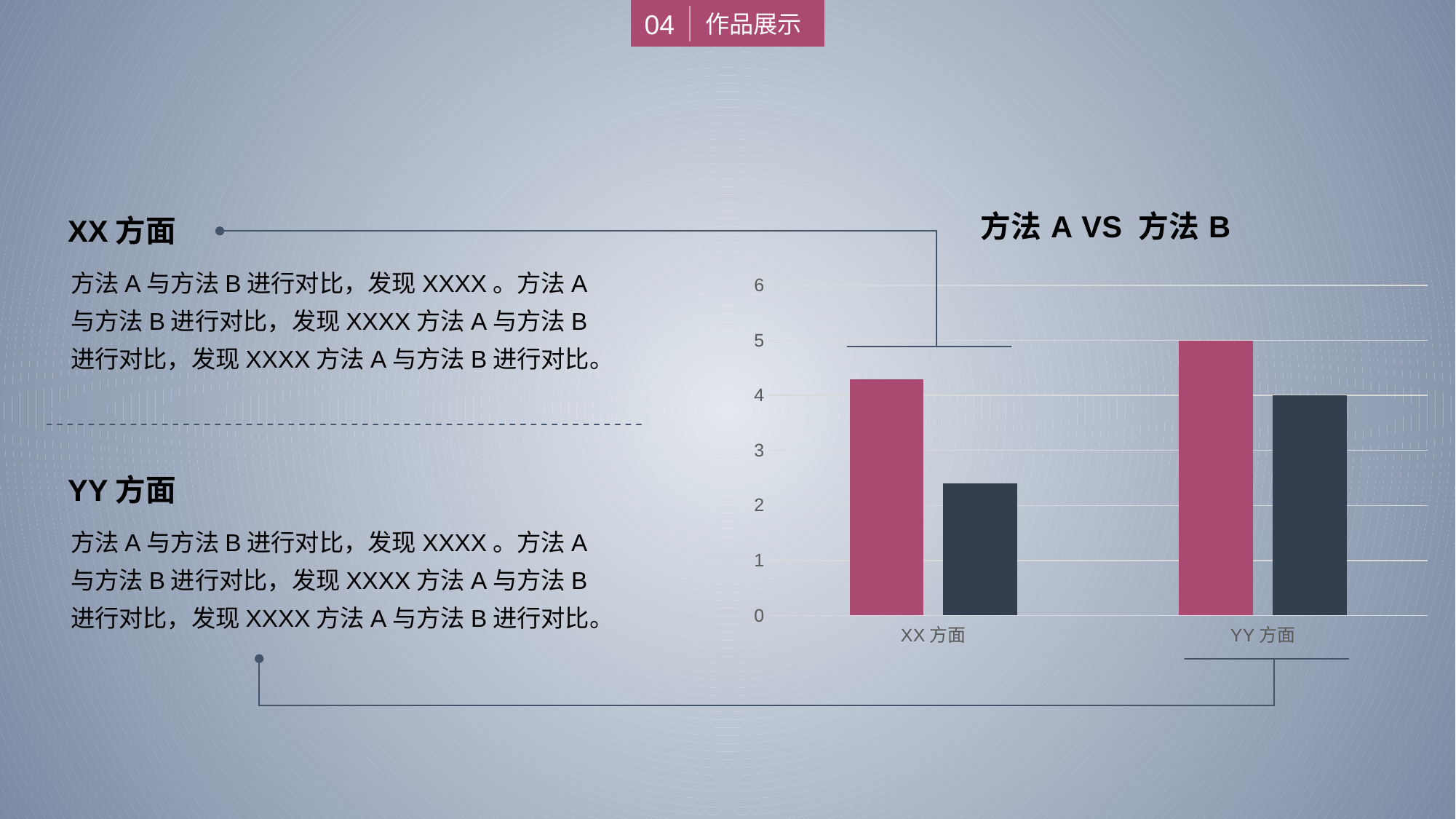

04
作品展示

### Chart: 方法A VS 方法B

| Category | 系列 1 | 系列 2 |
|---|---|---|
| XX方面 | 4.3 | 2.4 |
| YY方面 | 5.0 | 4.0 |
XX方面
方法A与方法B进行对比，发现XXXX。方法A与方法B进行对比，发现XXXX方法A与方法B进行对比，发现XXXX方法A与方法B进行对比。
YY方面
方法A与方法B进行对比，发现XXXX。方法A与方法B进行对比，发现XXXX方法A与方法B进行对比，发现XXXX方法A与方法B进行对比。